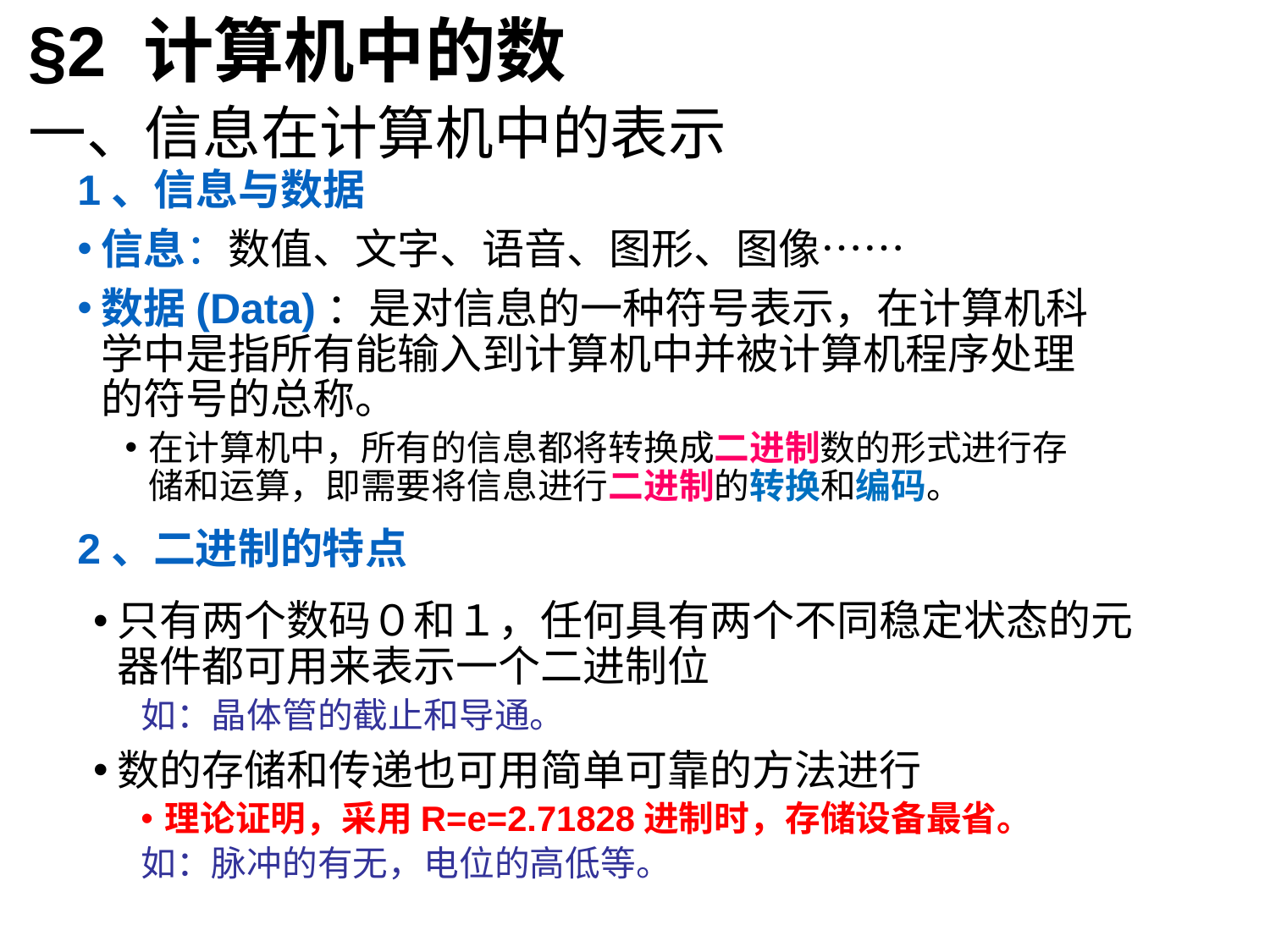

§2 计算机中的数
# 一、信息在计算机中的表示
1、信息与数据
信息：数值、文字、语音、图形、图像……
数据(Data)：是对信息的一种符号表示，在计算机科学中是指所有能输入到计算机中并被计算机程序处理的符号的总称。
在计算机中，所有的信息都将转换成二进制数的形式进行存储和运算，即需要将信息进行二进制的转换和编码。

2、二进制的特点
只有两个数码０和１，任何具有两个不同稳定状态的元器件都可用来表示一个二进制位
如：晶体管的截止和导通。
数的存储和传递也可用简单可靠的方法进行
理论证明，采用R=e=2.71828进制时，存储设备最省。
如：脉冲的有无，电位的高低等。